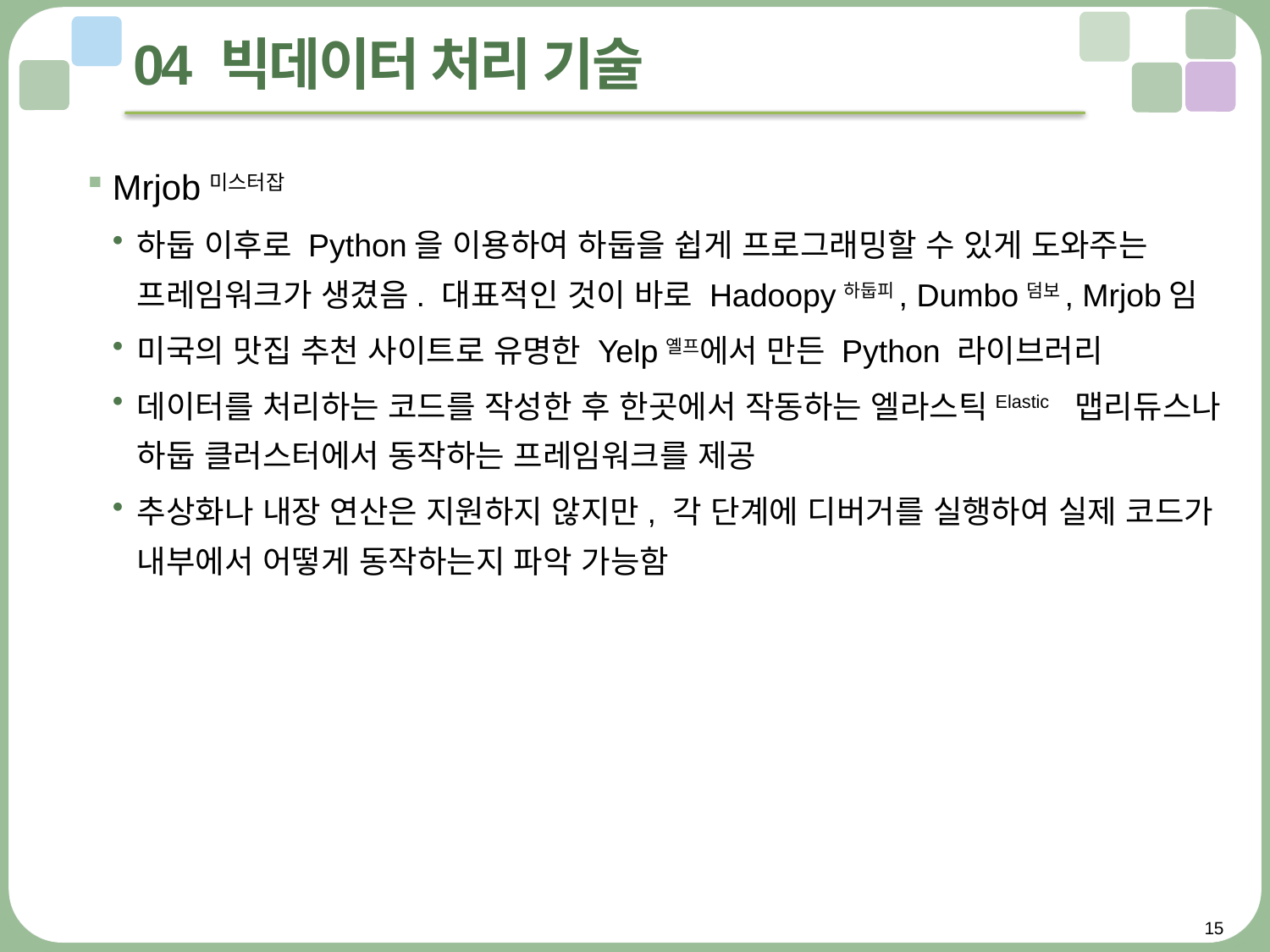

# 04 빅데이터 처리 기술
Mrjob미스터잡
하둡 이후로 Python을 이용하여 하둡을 쉽게 프로그래밍할 수 있게 도와주는 프레임워크가 생겼음. 대표적인 것이 바로 Hadoopy하둡피, Dumbo덤보, Mrjob임
미국의 맛집 추천 사이트로 유명한 Yelp옐프에서 만든 Python 라이브러리
데이터를 처리하는 코드를 작성한 후 한곳에서 작동하는 엘라스틱Elastic  맵리듀스나 하둡 클러스터에서 동작하는 프레임워크를 제공
추상화나 내장 연산은 지원하지 않지만, 각 단계에 디버거를 실행하여 실제 코드가 내부에서 어떻게 동작하는지 파악 가능함